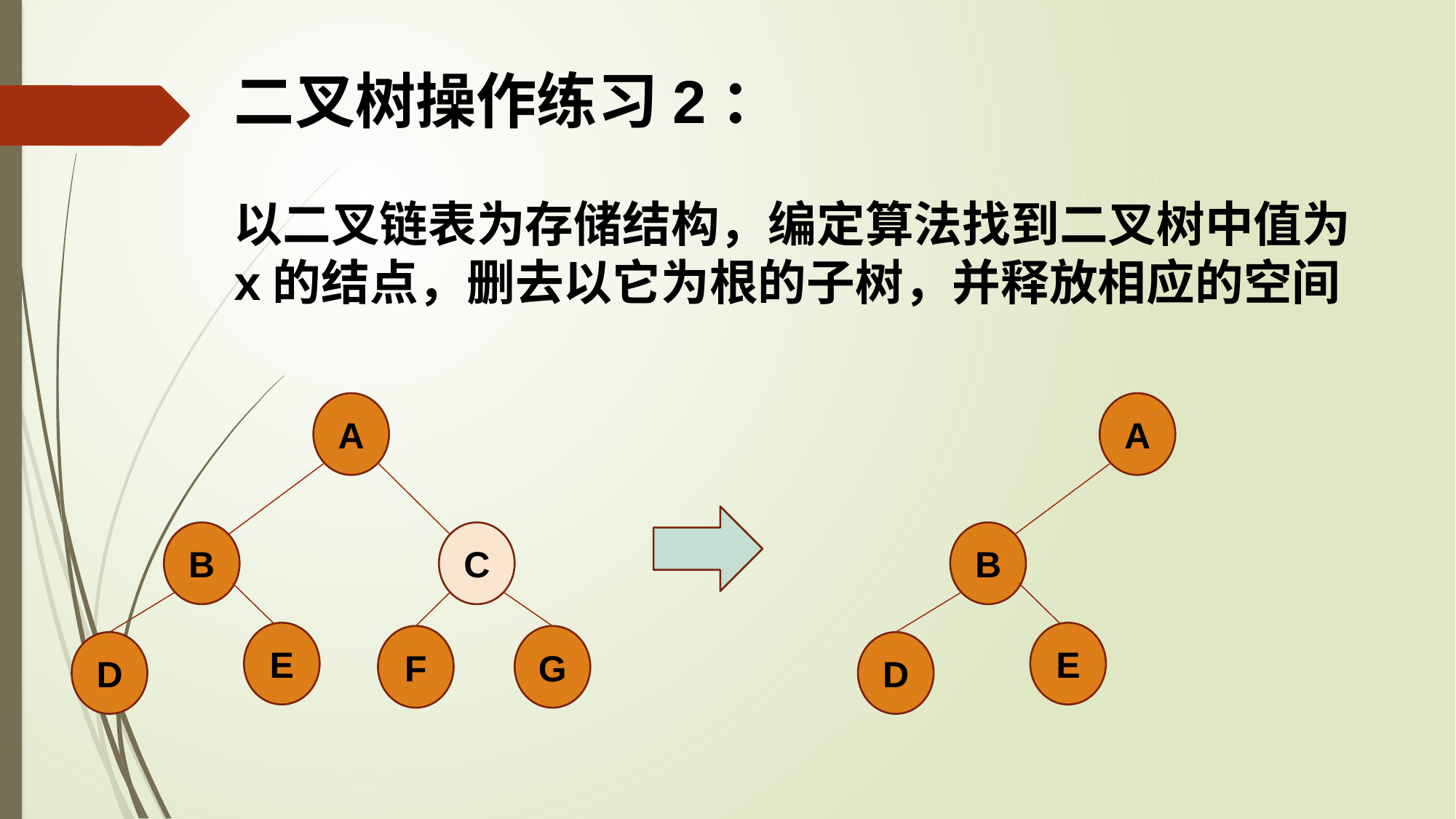

二叉树操作练习2：

以二叉链表为存储结构，编定算法找到二叉树中值为x的结点，删去以它为根的子树，并释放相应的空间
A
B
C
E
F
G
D
A
B
E
D